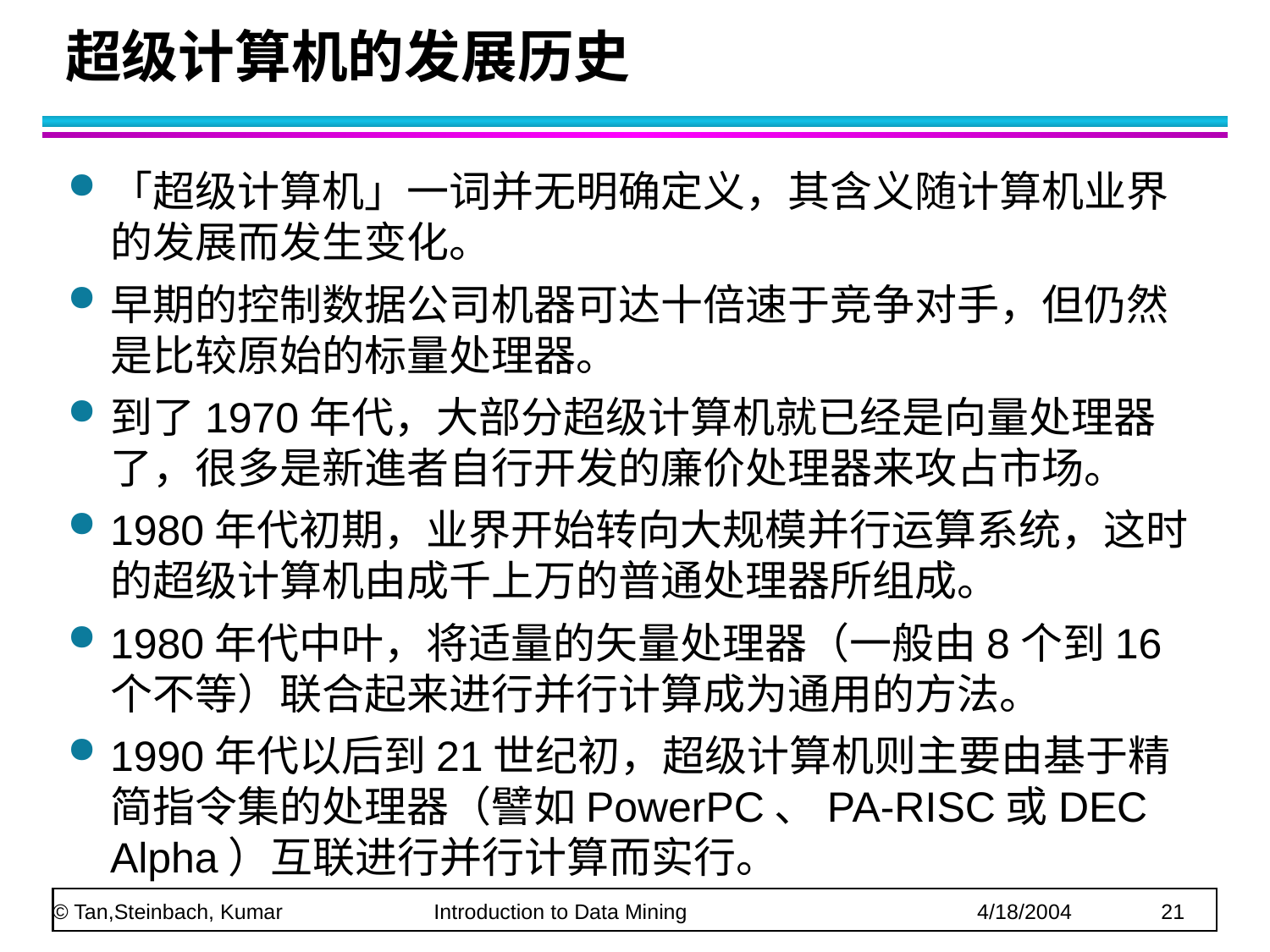

# 超级计算机的发展历史
「超级计算机」一词并无明确定义，其含义随计算机业界的发展而发生变化。
早期的控制数据公司机器可达十倍速于竞争对手，但仍然是比较原始的标量处理器。
到了1970年代，大部分超级计算机就已经是向量处理器了，很多是新進者自行开发的廉价处理器来攻占市场。
1980年代初期，业界开始转向大规模并行运算系统，这时的超级计算机由成千上万的普通处理器所组成。
1980年代中叶，将适量的矢量处理器（一般由8个到16个不等）联合起来进行并行计算成为通用的方法。
1990年代以后到21世纪初，超级计算机则主要由基于精简指令集的处理器（譬如PowerPC、PA-RISC或DEC Alpha）互联进行并行计算而实行。